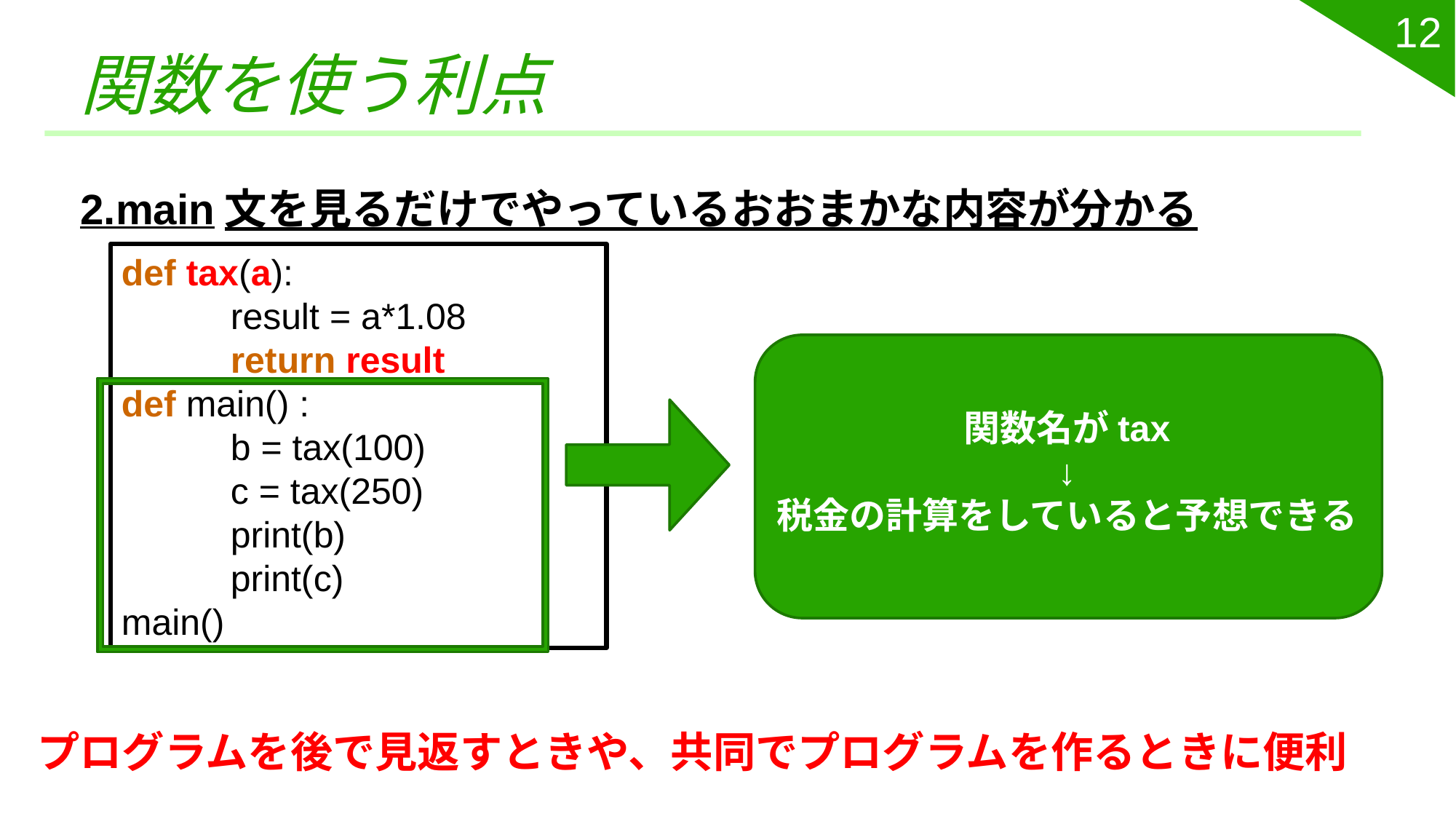

12
# 関数を使う利点
2.main文を見るだけでやっているおおまかな内容が分かる
def tax(a):
	result = a*1.08
	return result
def main() :
	b = tax(100)
	c = tax(250)
	print(b)
	print(c)
main()

関数名がtax
↓
税金の計算をしていると予想できる
プログラムを後で見返すときや、共同でプログラムを作るときに便利